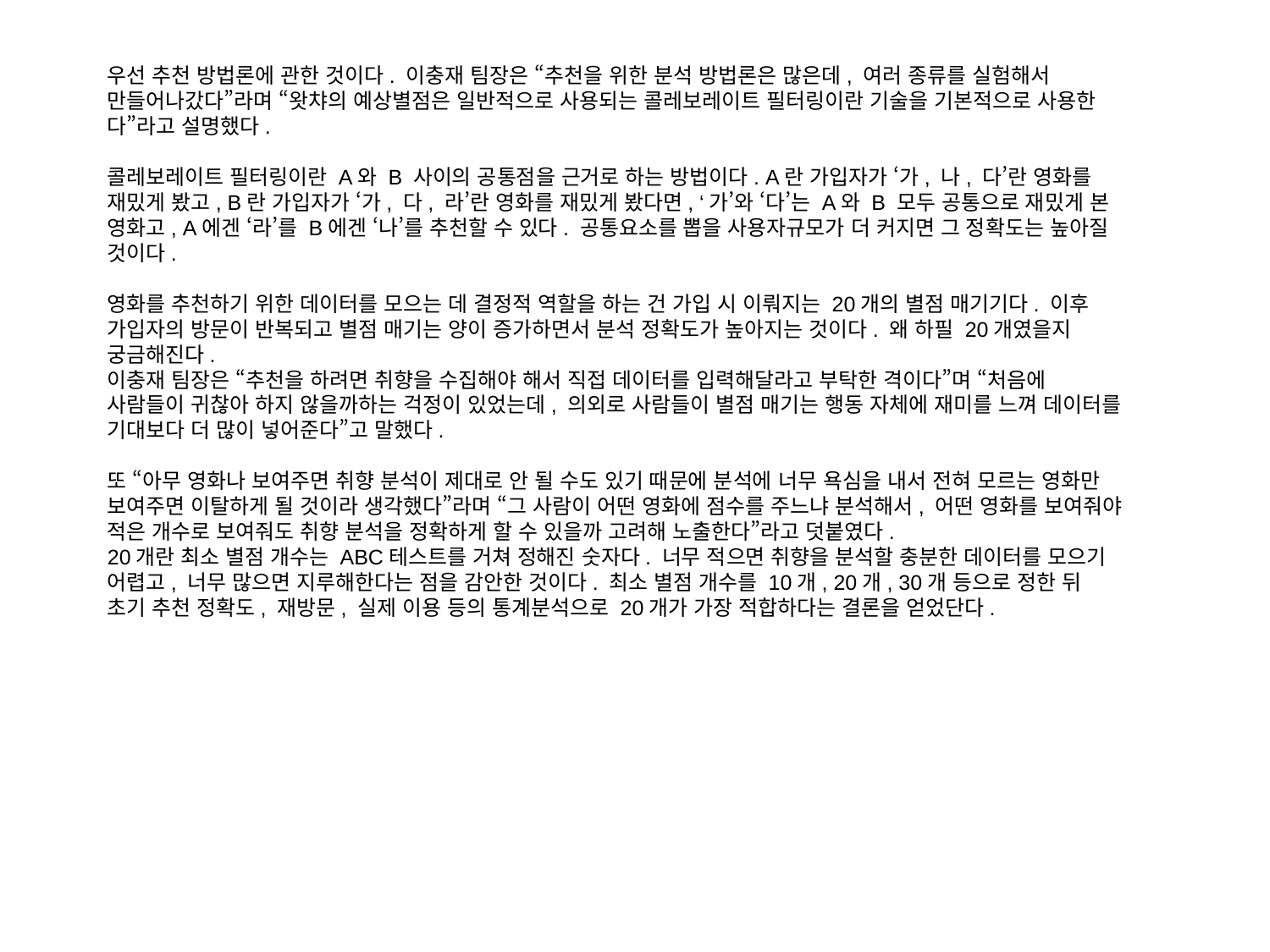

우선 추천 방법론에 관한 것이다. 이충재 팀장은 “추천을 위한 분석 방법론은 많은데, 여러 종류를 실험해서 만들어나갔다”라며 “왓챠의 예상별점은 일반적으로 사용되는 콜레보레이트 필터링이란 기술을 기본적으로 사용한다”라고 설명했다.

콜레보레이트 필터링이란 A와 B 사이의 공통점을 근거로 하는 방법이다. A란 가입자가 ‘가, 나, 다’란 영화를 재밌게 봤고, B란 가입자가 ‘가, 다, 라’란 영화를 재밌게 봤다면, ‘가’와 ‘다’는 A와 B 모두 공통으로 재밌게 본 영화고, A에겐 ‘라’를 B에겐 ‘나’를 추천할 수 있다. 공통요소를 뽑을 사용자규모가 더 커지면 그 정확도는 높아질 것이다.

영화를 추천하기 위한 데이터를 모으는 데 결정적 역할을 하는 건 가입 시 이뤄지는 20개의 별점 매기기다. 이후 가입자의 방문이 반복되고 별점 매기는 양이 증가하면서 분석 정확도가 높아지는 것이다. 왜 하필 20개였을지 궁금해진다.
이충재 팀장은 “추천을 하려면 취향을 수집해야 해서 직접 데이터를 입력해달라고 부탁한 격이다”며 “처음에 사람들이 귀찮아 하지 않을까하는 걱정이 있었는데, 의외로 사람들이 별점 매기는 행동 자체에 재미를 느껴 데이터를 기대보다 더 많이 넣어준다”고 말했다.

또 “아무 영화나 보여주면 취향 분석이 제대로 안 될 수도 있기 때문에 분석에 너무 욕심을 내서 전혀 모르는 영화만 보여주면 이탈하게 될 것이라 생각했다”라며 “그 사람이 어떤 영화에 점수를 주느냐 분석해서, 어떤 영화를 보여줘야 적은 개수로 보여줘도 취향 분석을 정확하게 할 수 있을까 고려해 노출한다”라고 덧붙였다.
20개란 최소 별점 개수는 ABC테스트를 거쳐 정해진 숫자다. 너무 적으면 취향을 분석할 충분한 데이터를 모으기 어렵고, 너무 많으면 지루해한다는 점을 감안한 것이다. 최소 별점 개수를 10개, 20개, 30개 등으로 정한 뒤 초기 추천 정확도, 재방문, 실제 이용 등의 통계분석으로 20개가 가장 적합하다는 결론을 얻었단다.